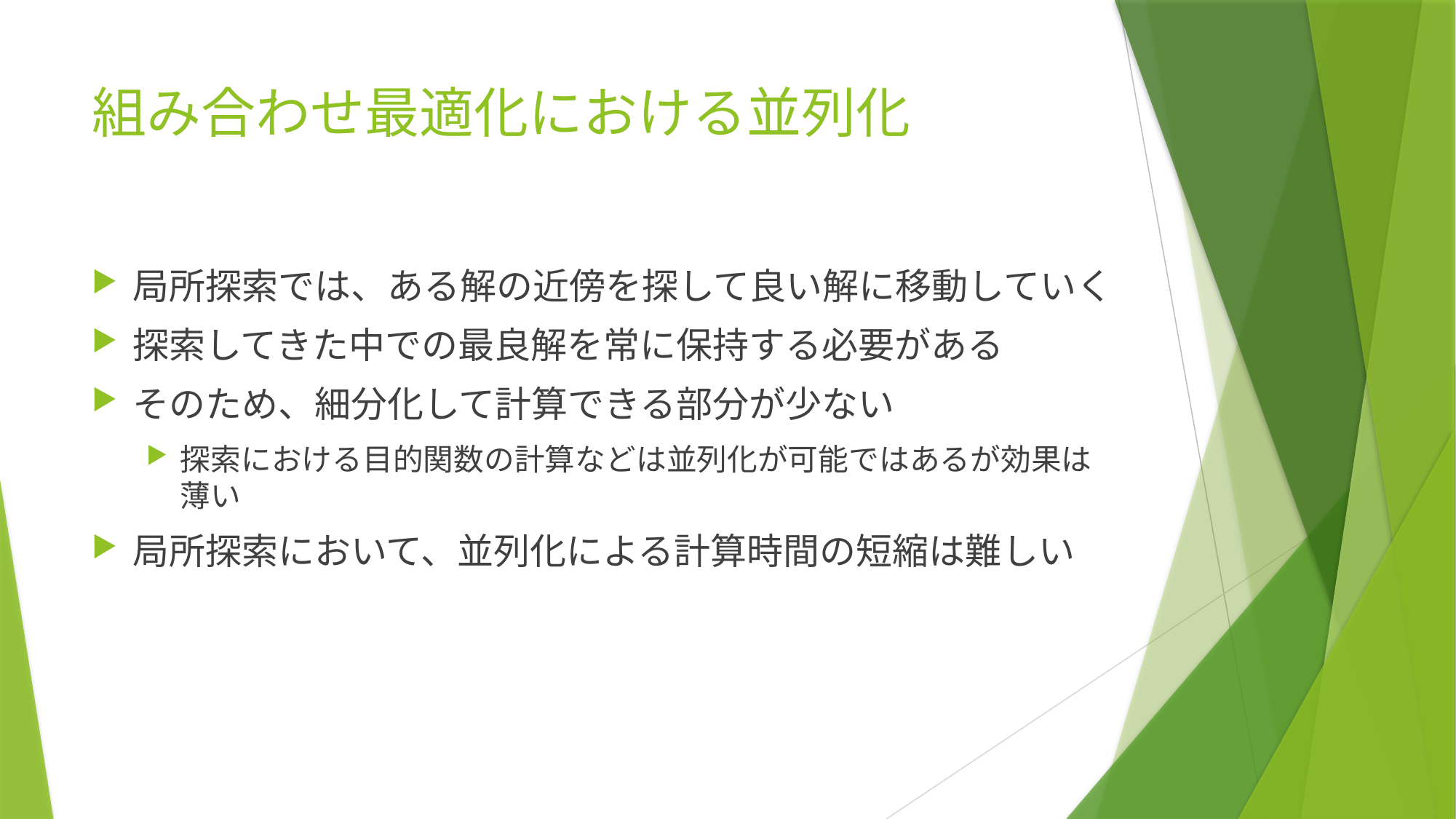

# 組み合わせ最適化における並列化
局所探索では、ある解の近傍を探して良い解に移動していく
探索してきた中での最良解を常に保持する必要がある
そのため、細分化して計算できる部分が少ない
探索における目的関数の計算などは並列化が可能ではあるが効果は薄い
局所探索において、並列化による計算時間の短縮は難しい